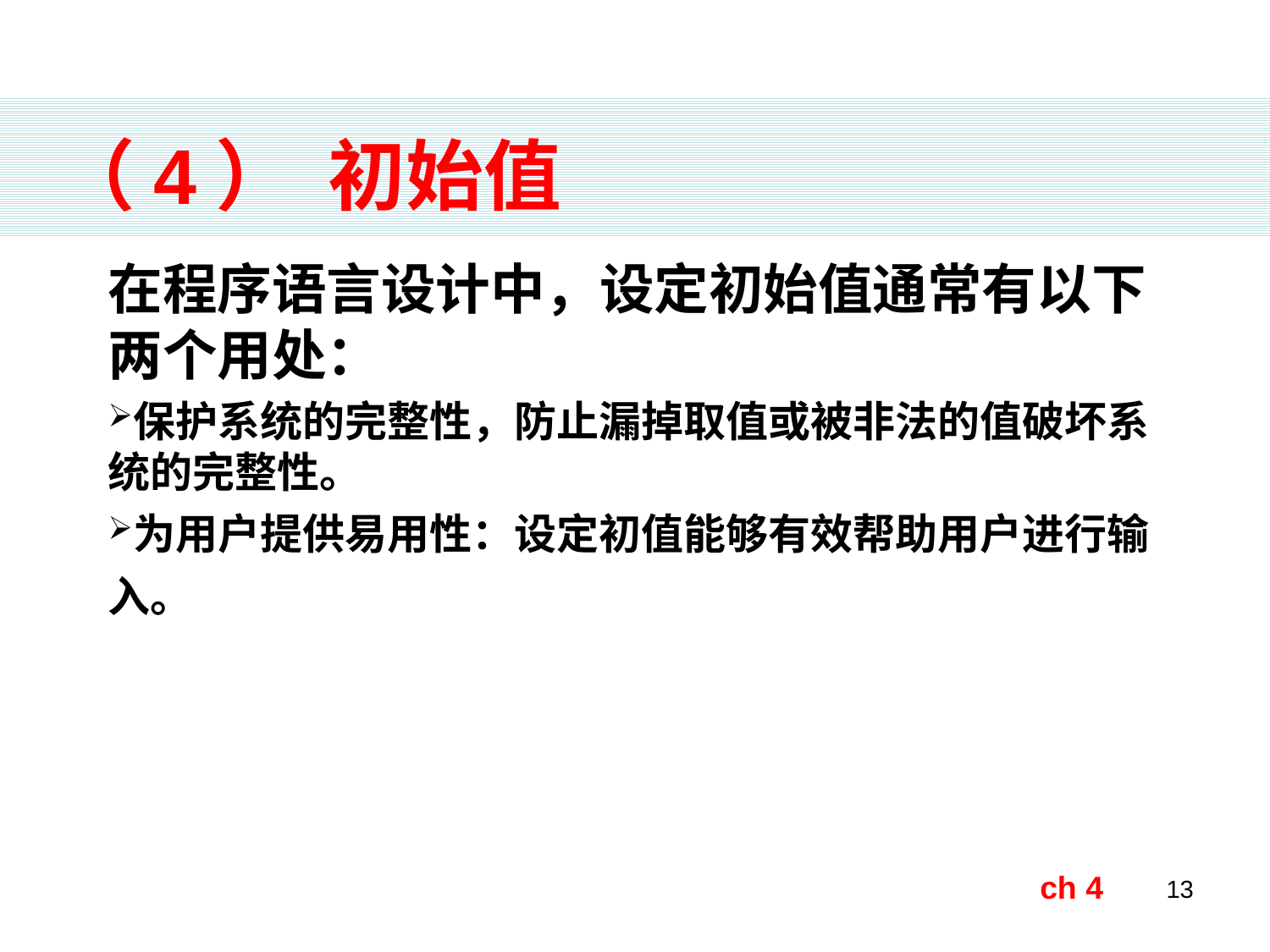

（4）  初始值
在程序语言设计中，设定初始值通常有以下两个用处：
保护系统的完整性，防止漏掉取值或被非法的值破坏系统的完整性。
为用户提供易用性：设定初值能够有效帮助用户进行输入。
ch 4
13